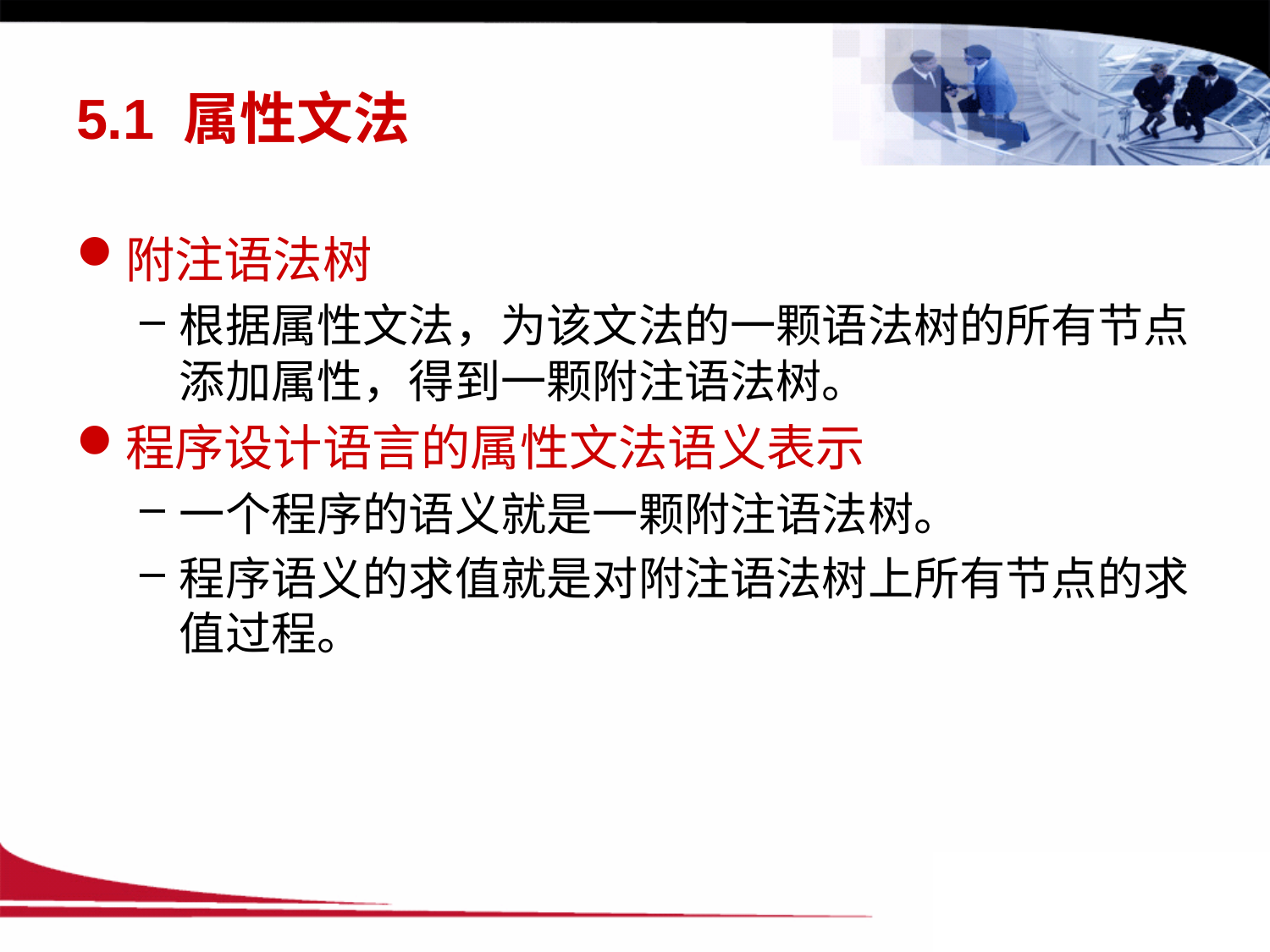

# 5.1 属性文法
附注语法树
根据属性文法，为该文法的一颗语法树的所有节点添加属性，得到一颗附注语法树。
程序设计语言的属性文法语义表示
一个程序的语义就是一颗附注语法树。
程序语义的求值就是对附注语法树上所有节点的求值过程。